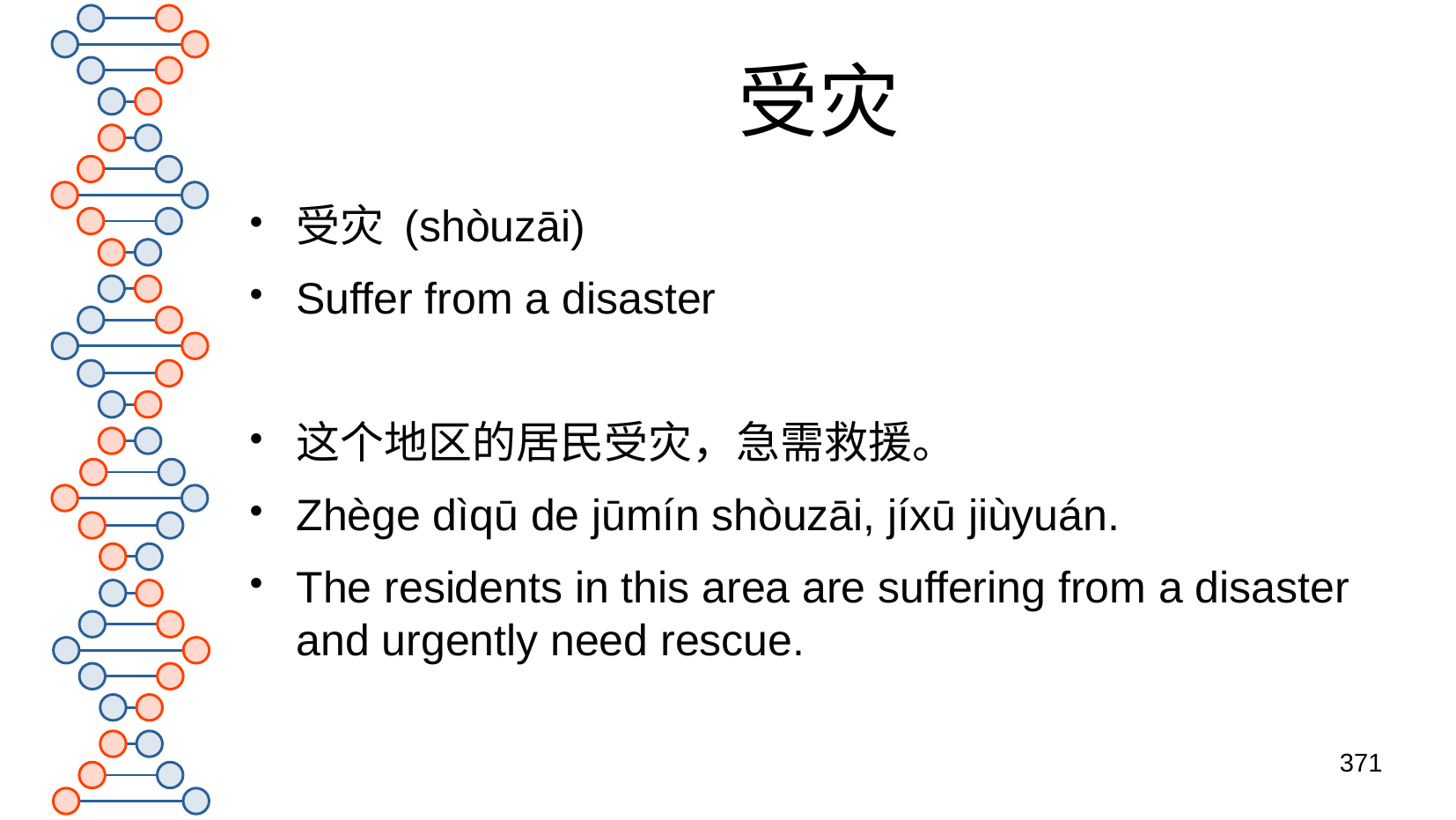

# 受灾
受灾 (shòuzāi)
Suffer from a disaster

这个地区的居民受灾，急需救援。
Zhège dìqū de jūmín shòuzāi, jíxū jiùyuán.
The residents in this area are suffering from a disaster and urgently need rescue.

371